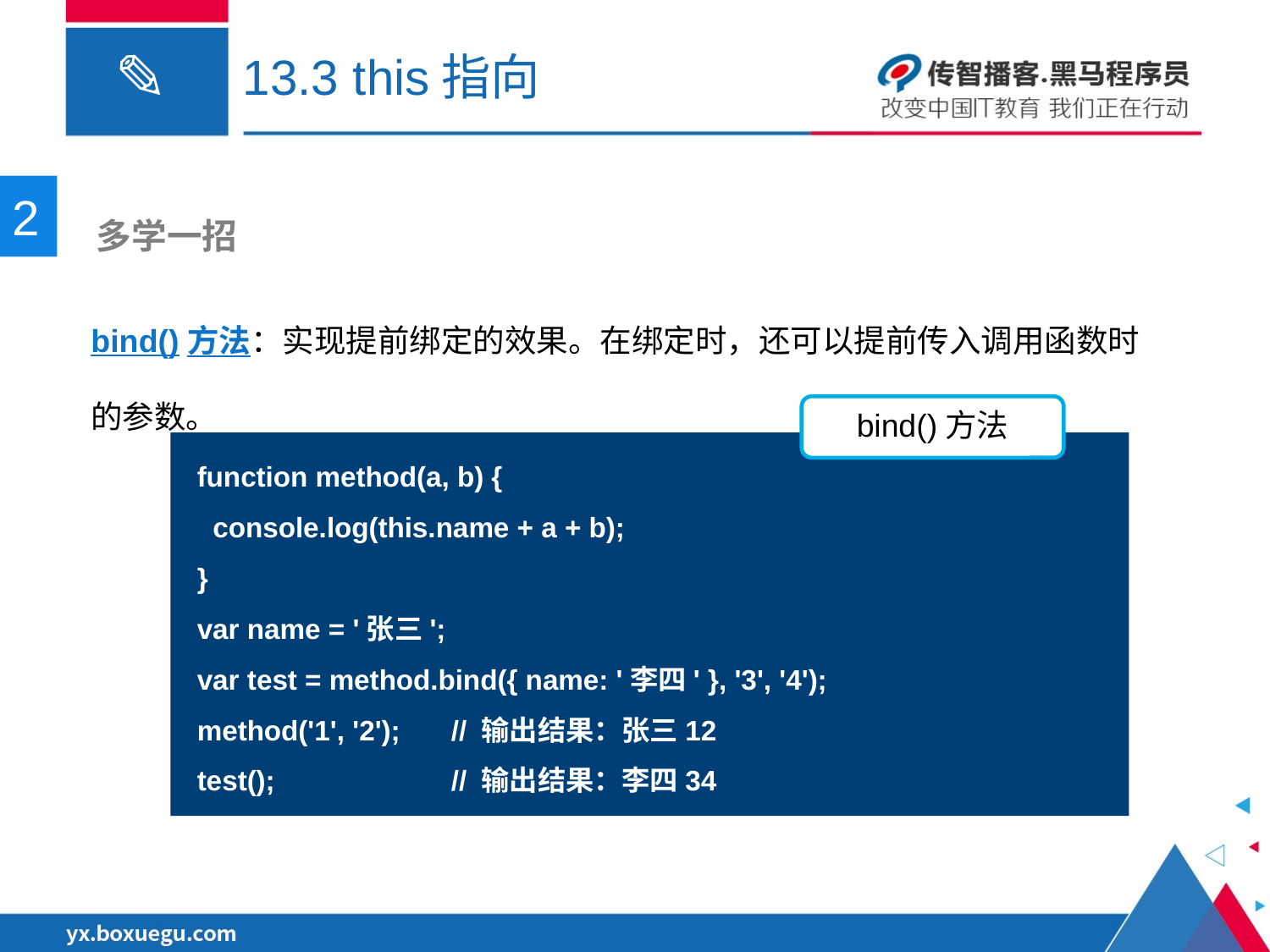

# 13.3 this指向

2
  多学一招
bind()方法：实现提前绑定的效果。在绑定时，还可以提前传入调用函数时的参数。
bind()方法

function method(a, b) {
  console.log(this.name + a + b);
}
var name = '张三';
var test = method.bind({ name: '李四' }, '3', '4');
method('1', '2');	// 输出结果：张三12
test();		// 输出结果：李四34